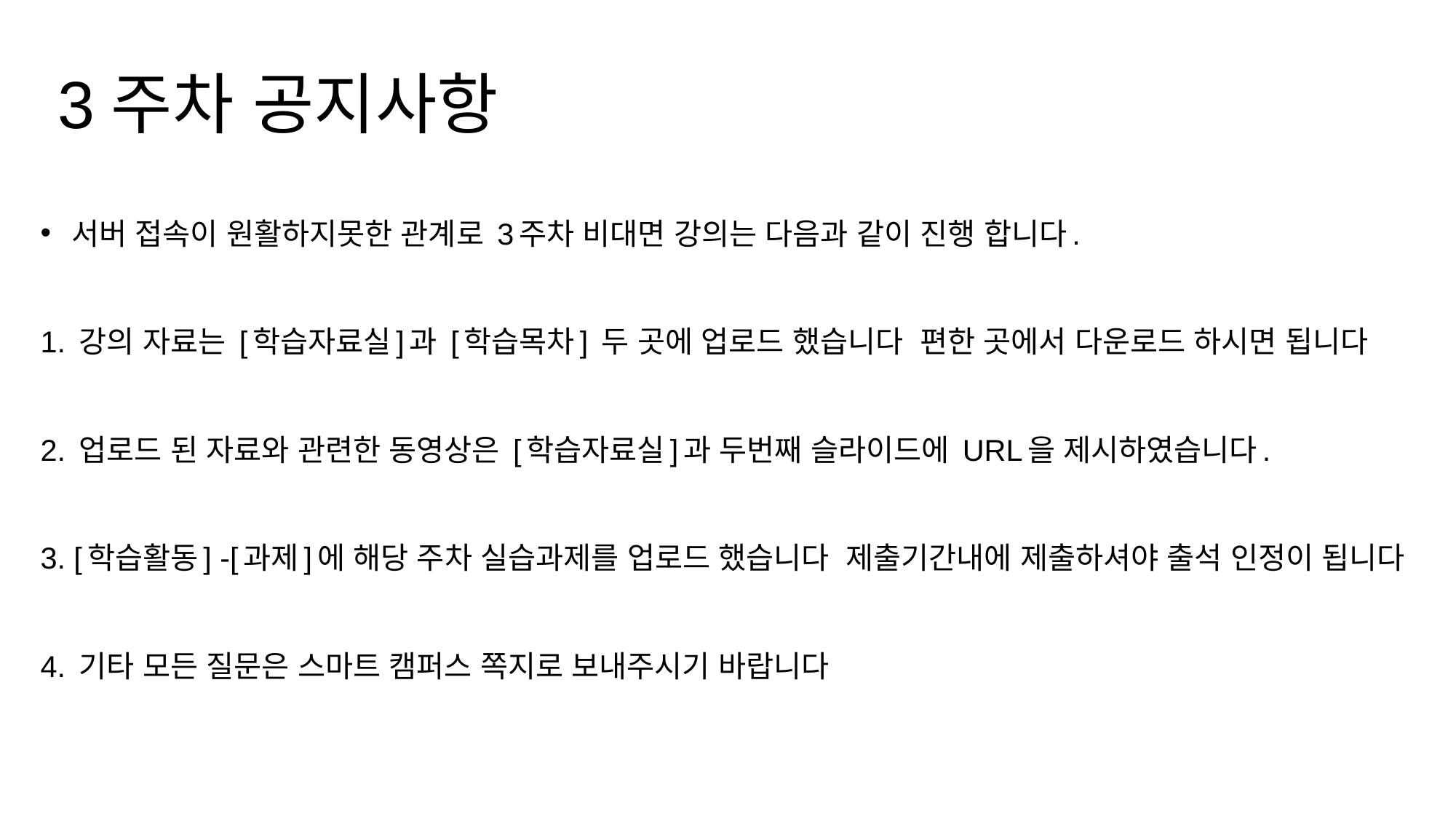

# 3주차 공지사항
서버 접속이 원활하지못한 관계로 3주차 비대면 강의는 다음과 같이 진행 합니다.

1. 강의 자료는 [학습자료실]과 [학습목차] 두 곳에 업로드 했습니다  편한 곳에서 다운로드 하시면 됩니다

2. 업로드 된 자료와 관련한 동영상은 [학습자료실]과 두번째 슬라이드에 URL을 제시하였습니다.

3. [학습활동] -[과제]에 해당 주차 실습과제를 업로드 했습니다  제출기간내에 제출하셔야 출석 인정이 됩니다

4. 기타 모든 질문은 스마트 캠퍼스 쪽지로 보내주시기 바랍니다